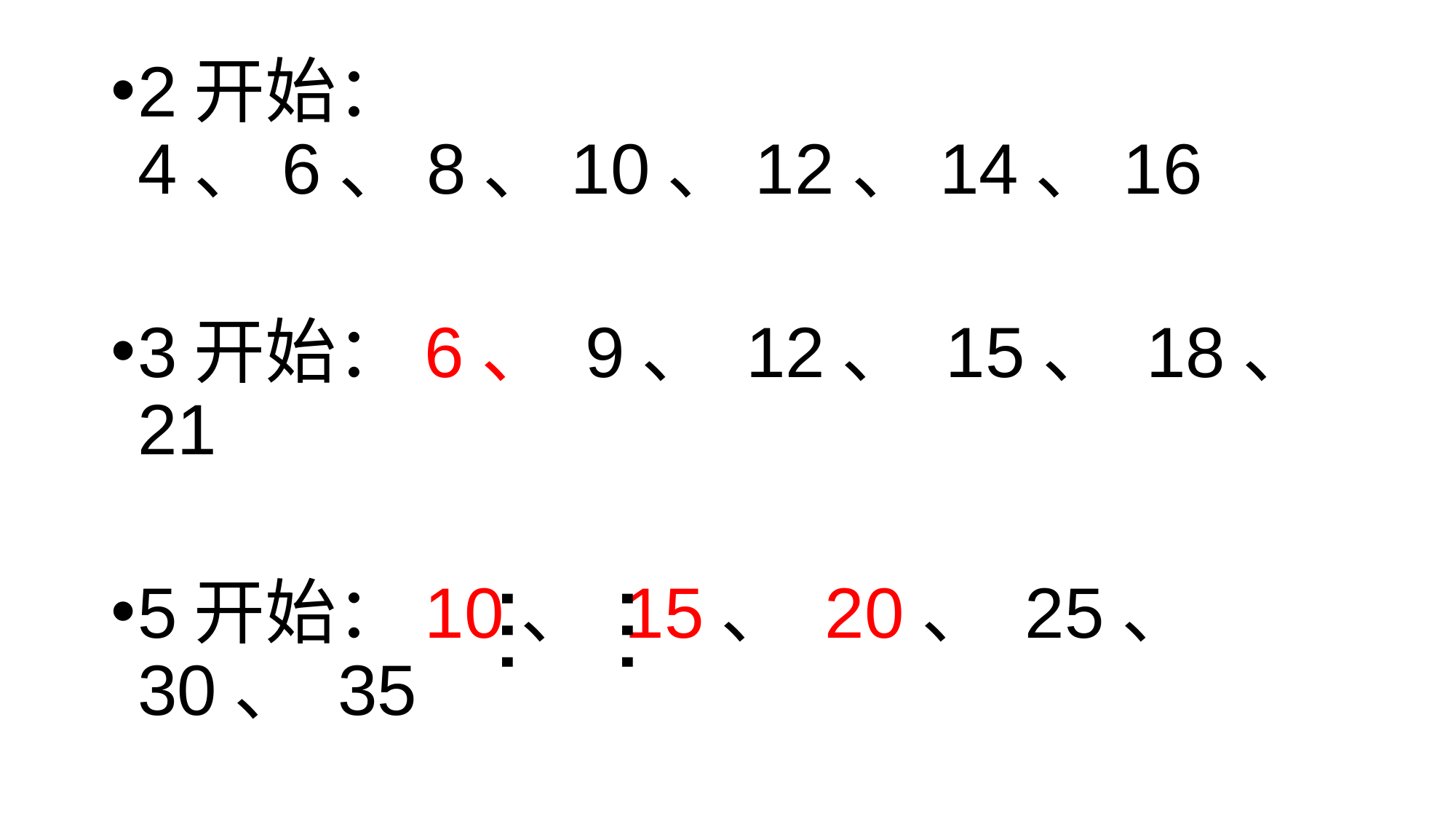

2开始：4、6、8、10、12、14、16

3开始：6、 9、 12、 15、 18、 21

5开始：10、 15、 20、 25、 30、 35
……